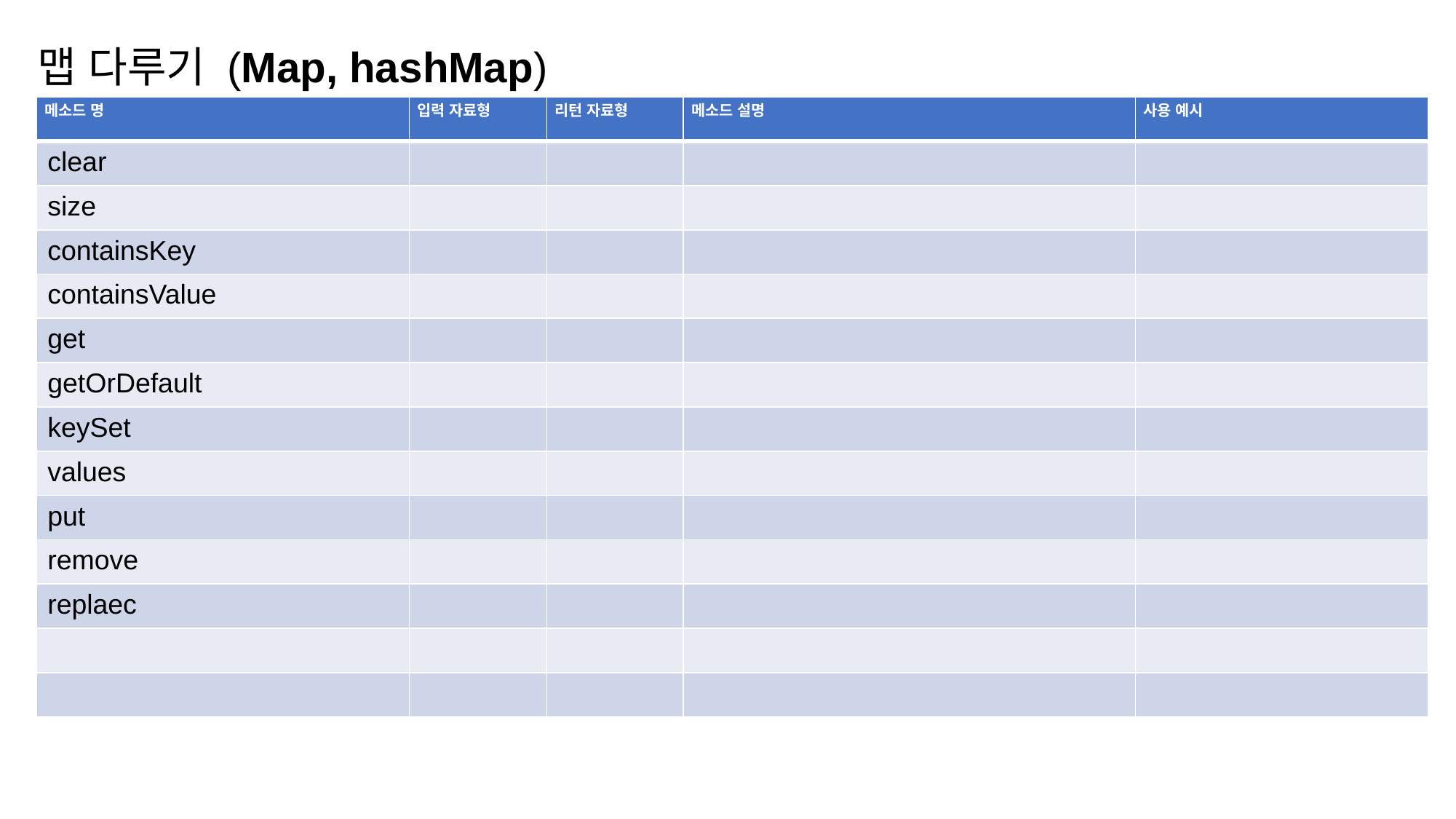

맵 다루기 (Map, hashMap)
| 메소드 명 | 입력 자료형 | 리턴 자료형 | 메소드 설명 | 사용 예시 |
| --- | --- | --- | --- | --- |
| clear |  |  |  |  |
| size |  |  |  |  |
| containsKey |  |  |  |  |
| containsValue |  |  |  |  |
| get |  |  |  |  |
| getOrDefault |  |  |  |  |
| keySet |  |  |  |  |
| values |  |  |  |  |
| put |  |  |  |  |
| remove |  |  |  |  |
| replaec |  |  |  |  |
|  |  |  |  |  |
|  |  |  |  |  |